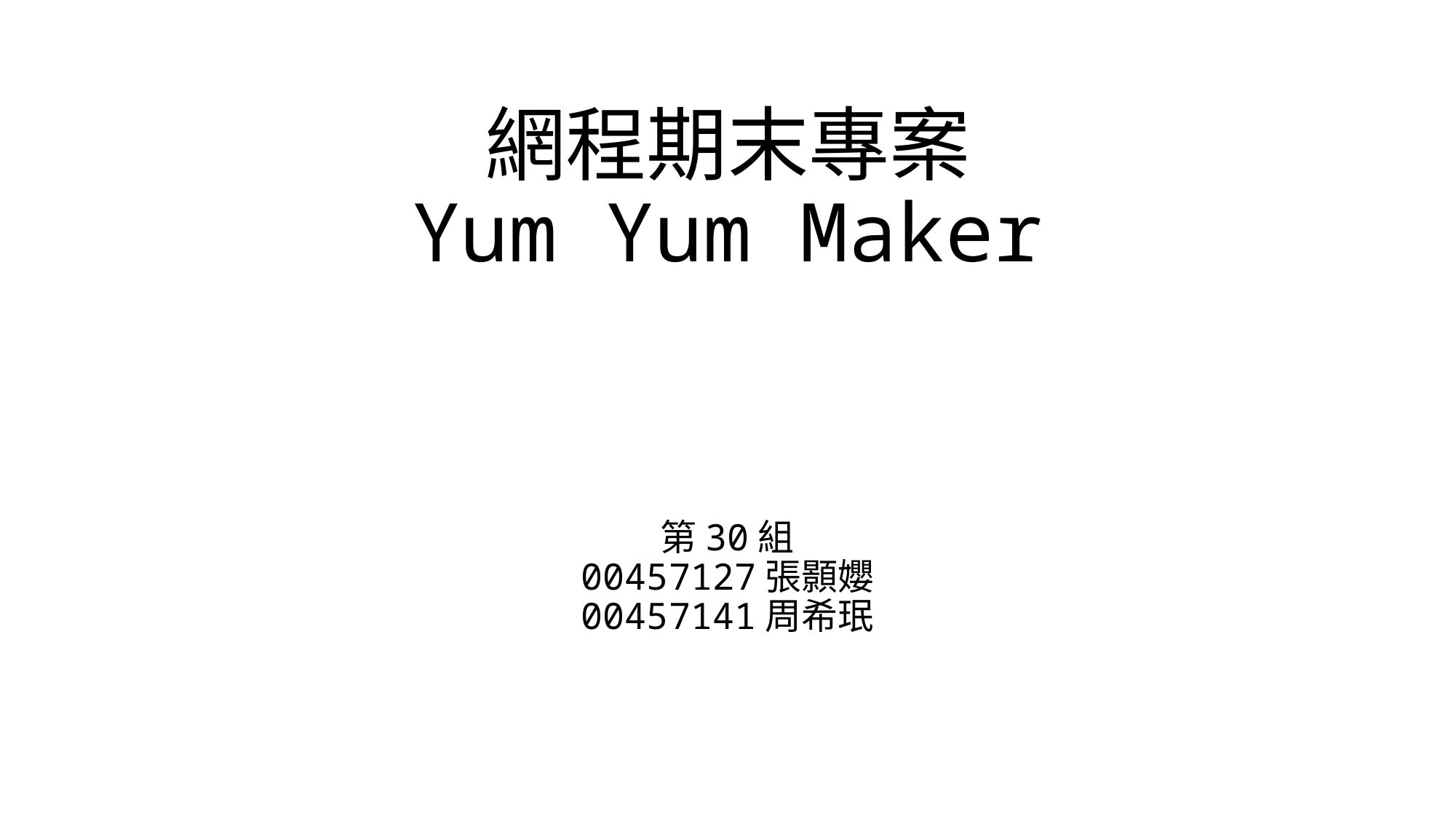

# 網程期末專案 Yum Yum Maker
第30組
00457127張顥孆
00457141周希珉